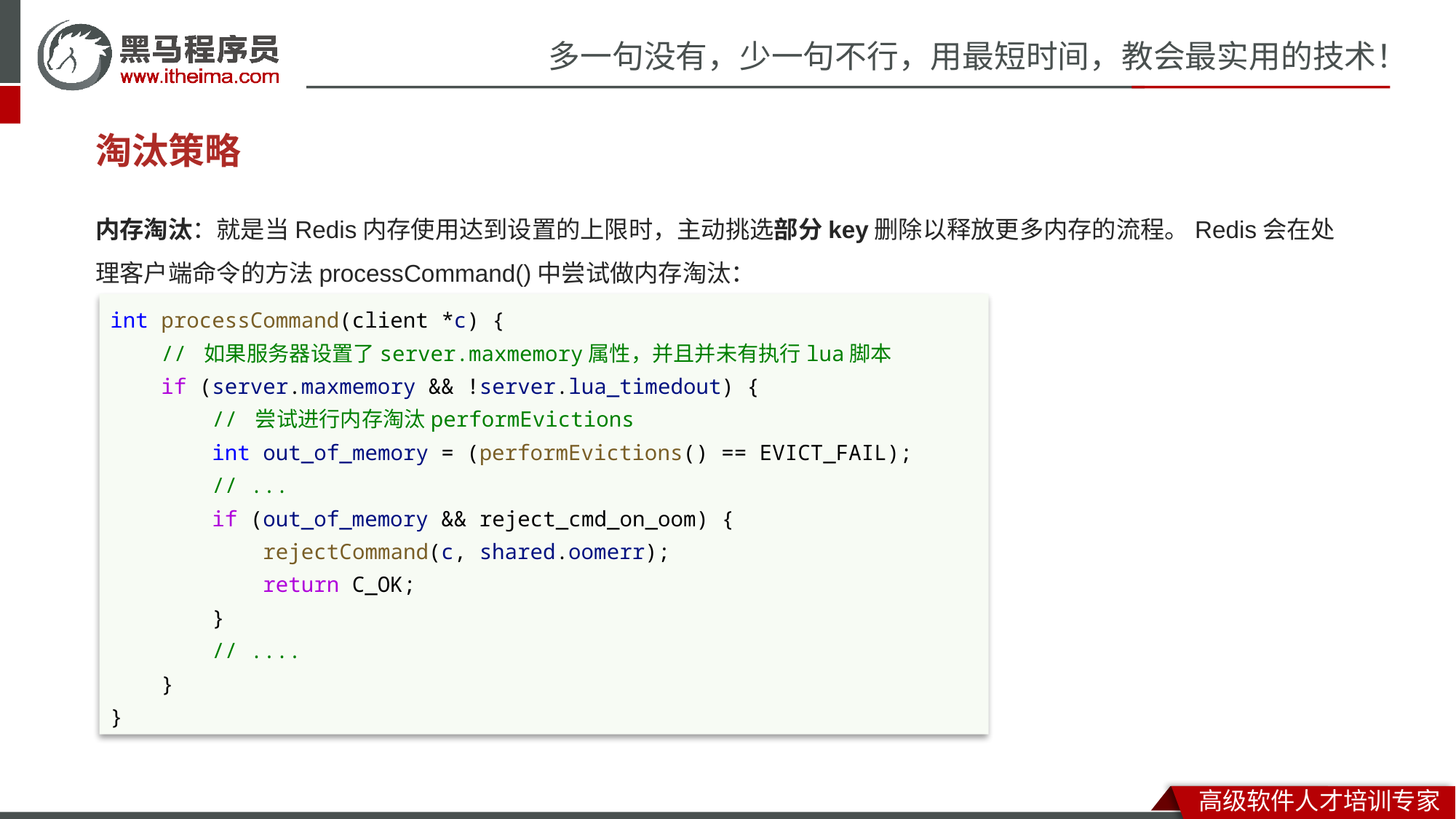

# 淘汰策略
内存淘汰：就是当Redis内存使用达到设置的上限时，主动挑选部分key删除以释放更多内存的流程。Redis会在处理客户端命令的方法processCommand()中尝试做内存淘汰：
int processCommand(client *c) {
    // 如果服务器设置了server.maxmemory属性，并且并未有执行lua脚本
    if (server.maxmemory && !server.lua_timedout) {
        // 尝试进行内存淘汰performEvictions
        int out_of_memory = (performEvictions() == EVICT_FAIL);
        // ...
        if (out_of_memory && reject_cmd_on_oom) {
            rejectCommand(c, shared.oomerr);
            return C_OK;
        }
        // ....
    }
}